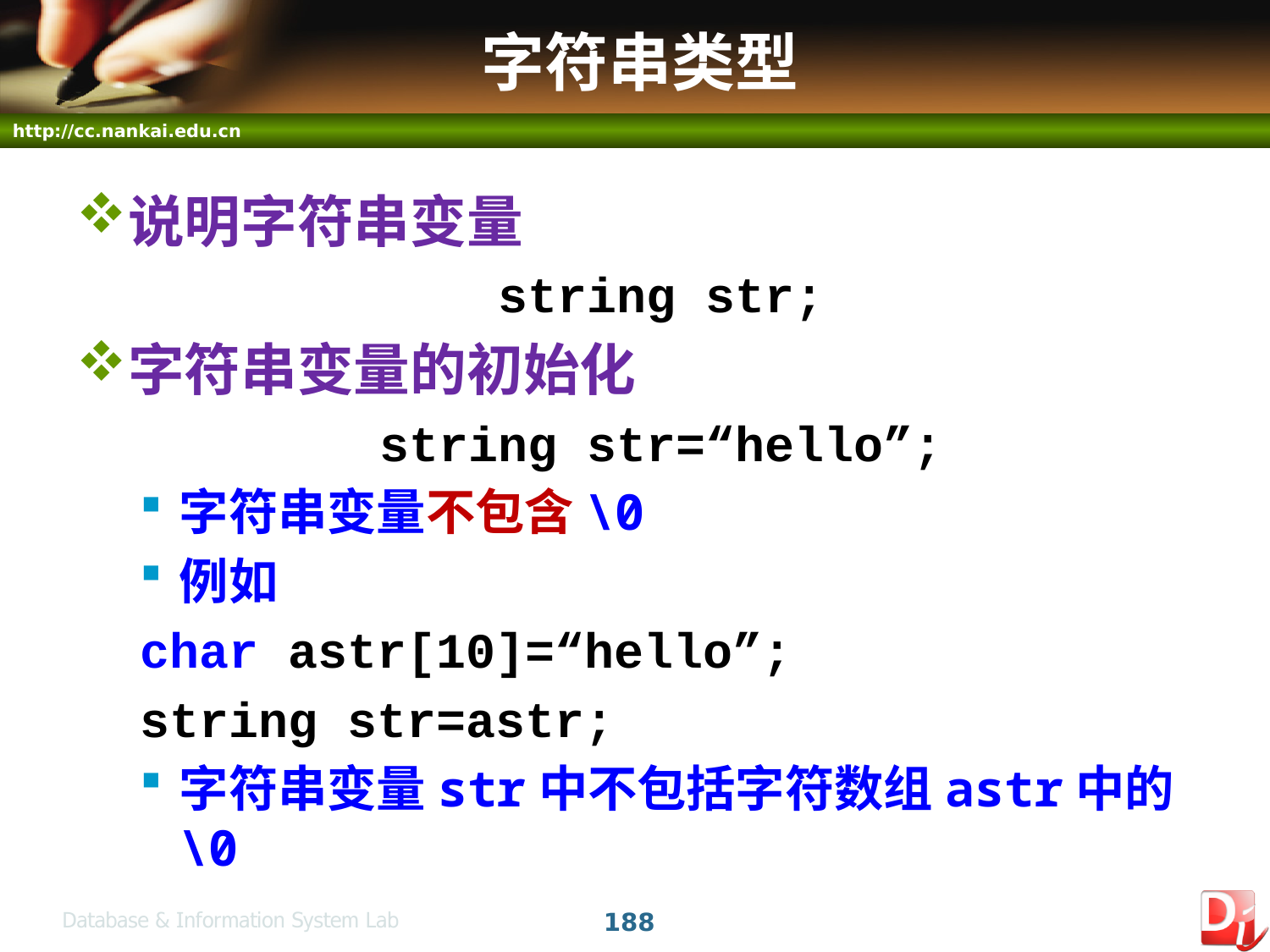

# 字符串类型
说明字符串变量
string str;
字符串变量的初始化
string str=“hello”;
字符串变量不包含\0
例如
char astr[10]=“hello”;
string str=astr;
字符串变量str中不包括字符数组astr中的\0
188
Database & Information System Lab